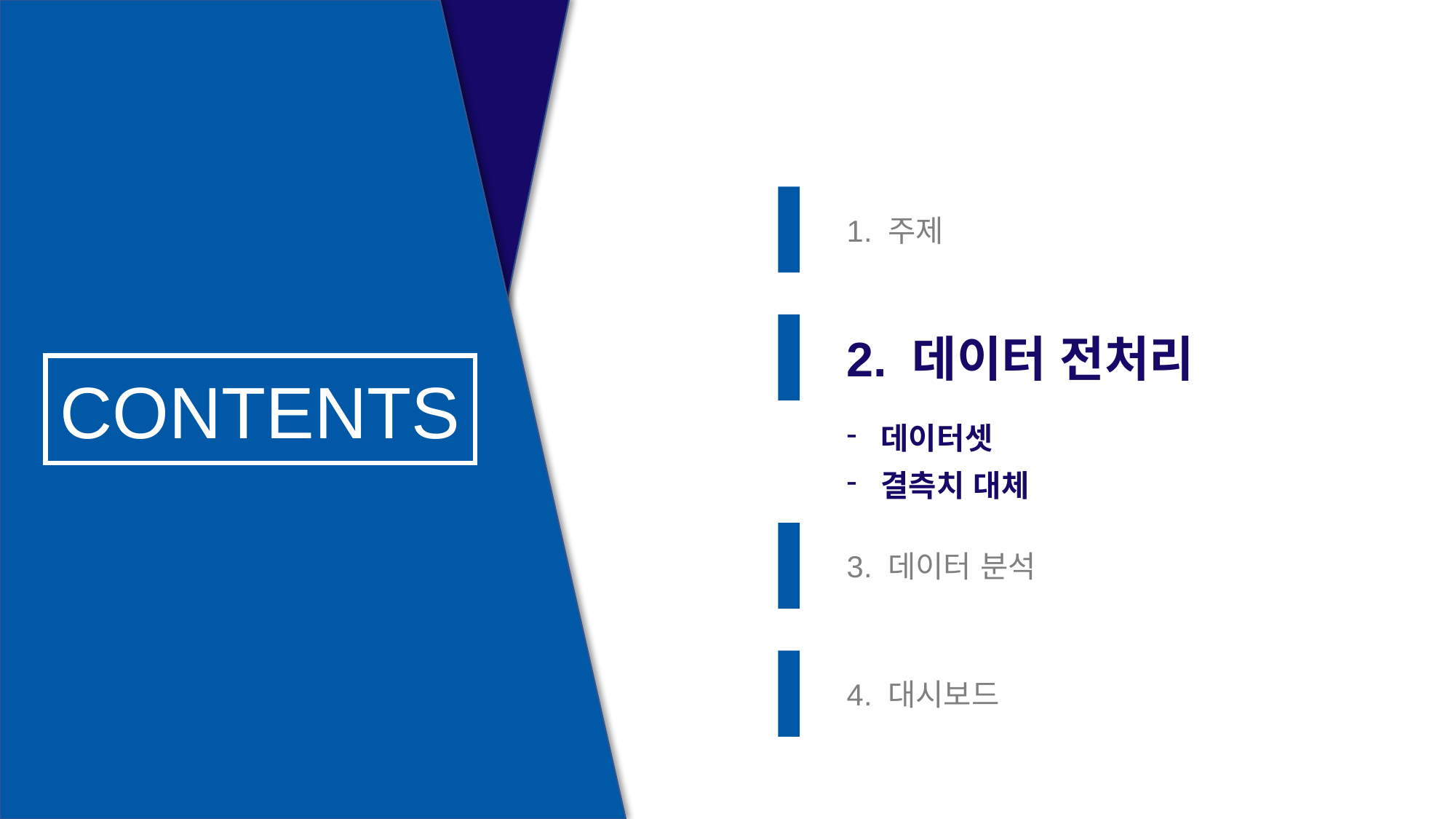

1. 주제

2. 데이터 전처리
CONTENTS

데이터셋
결측치 대체

3. 데이터 분석

4. 대시보드